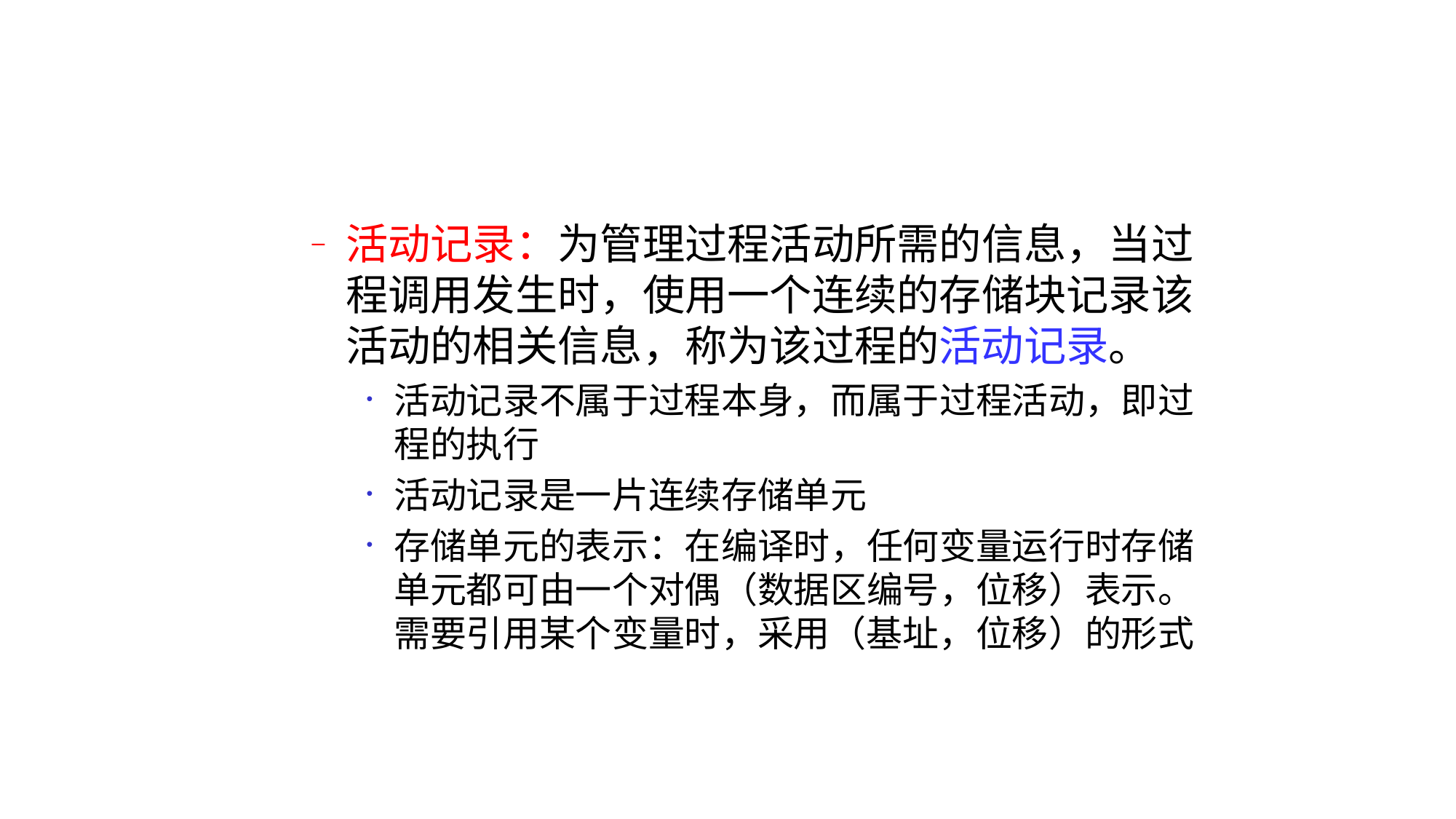

活动记录：为管理过程活动所需的信息，当过程调用发生时，使用一个连续的存储块记录该活动的相关信息，称为该过程的活动记录。
活动记录不属于过程本身，而属于过程活动，即过程的执行
活动记录是一片连续存储单元
存储单元的表示：在编译时，任何变量运行时存储单元都可由一个对偶（数据区编号，位移）表示。需要引用某个变量时，采用（基址，位移）的形式
11